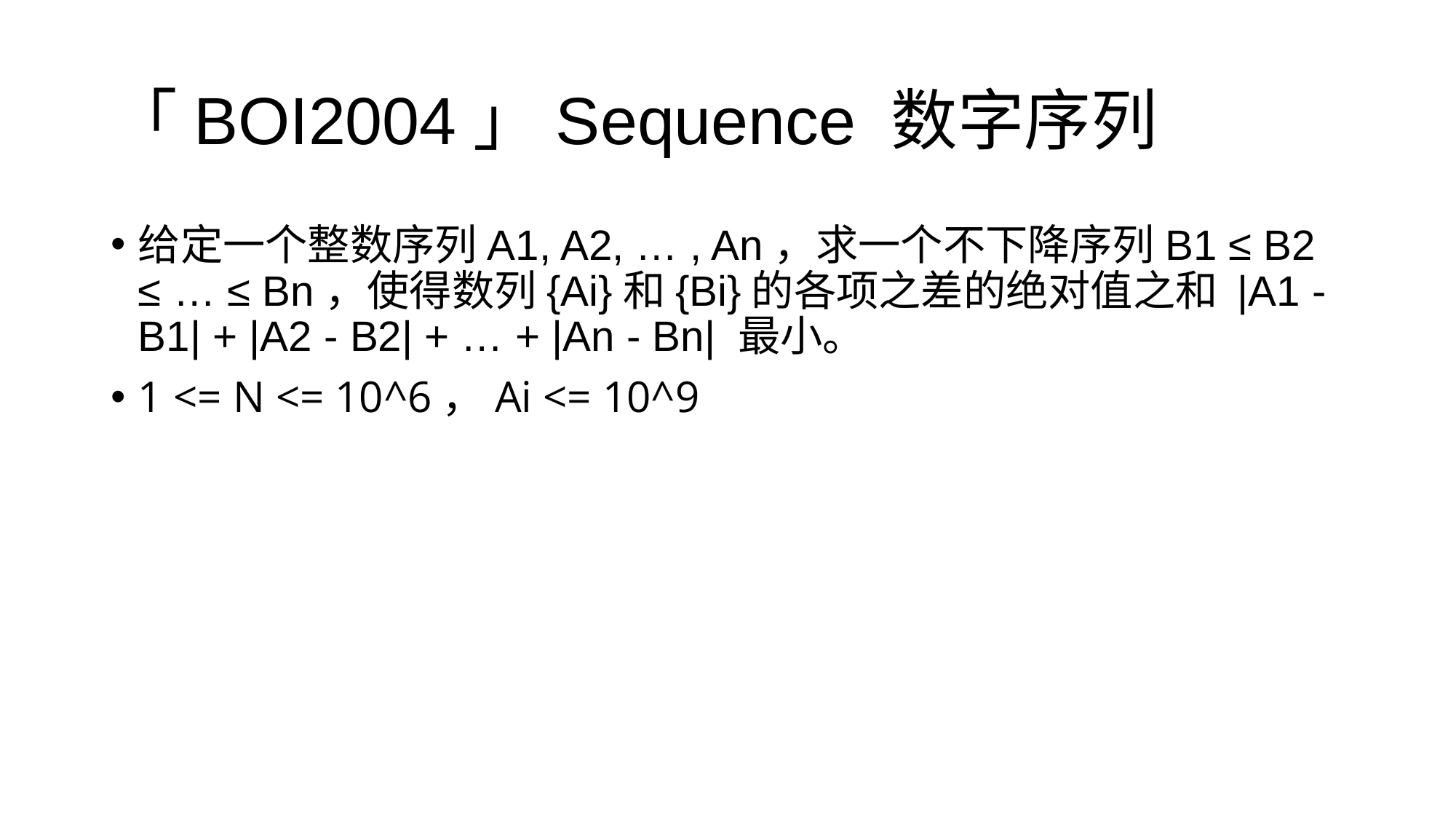

# 「BOI2004」Sequence 数字序列
给定一个整数序列A1, A2, … , An，求一个不下降序列B1 ≤ B2 ≤ … ≤ Bn，使得数列{Ai}和{Bi}的各项之差的绝对值之和 |A1 - B1| + |A2 - B2| + … + |An - Bn| 最小。
1 <= N <= 10^6，Ai <= 10^9